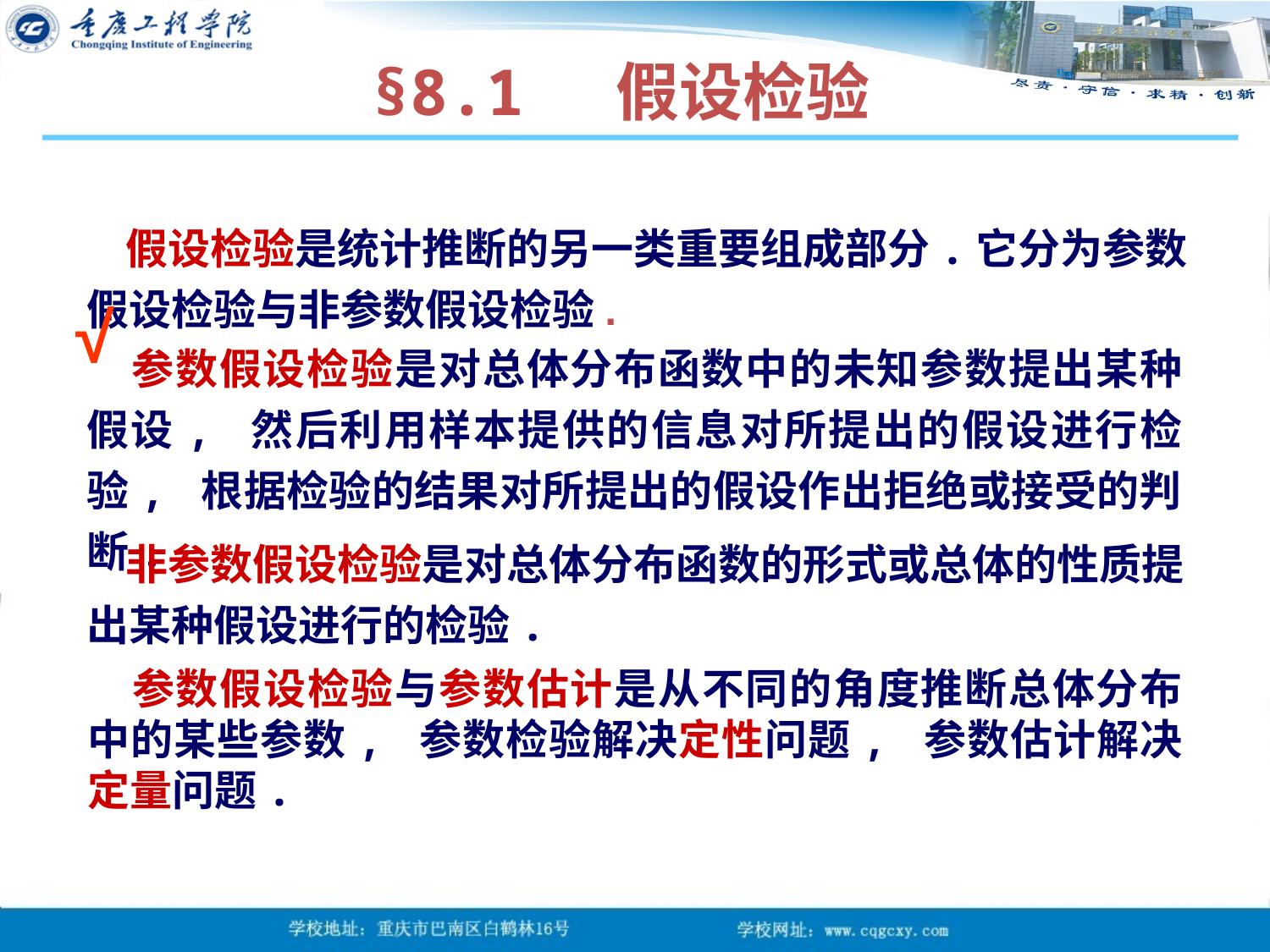

§8.1  假设检验

   假设检验是统计推断的另一类重要组成部分.它分为参数假设检验与非参数假设检验.
√
   参数假设检验是对总体分布函数中的未知参数提出某种假设, 然后利用样本提供的信息对所提出的假设进行检验, 根据检验的结果对所提出的假设作出拒绝或接受的判断.
   非参数假设检验是对总体分布函数的形式或总体的性质提出某种假设进行的检验.
   参数假设检验与参数估计是从不同的角度推断总体分布中的某些参数, 参数检验解决定性问题, 参数估计解决定量问题.